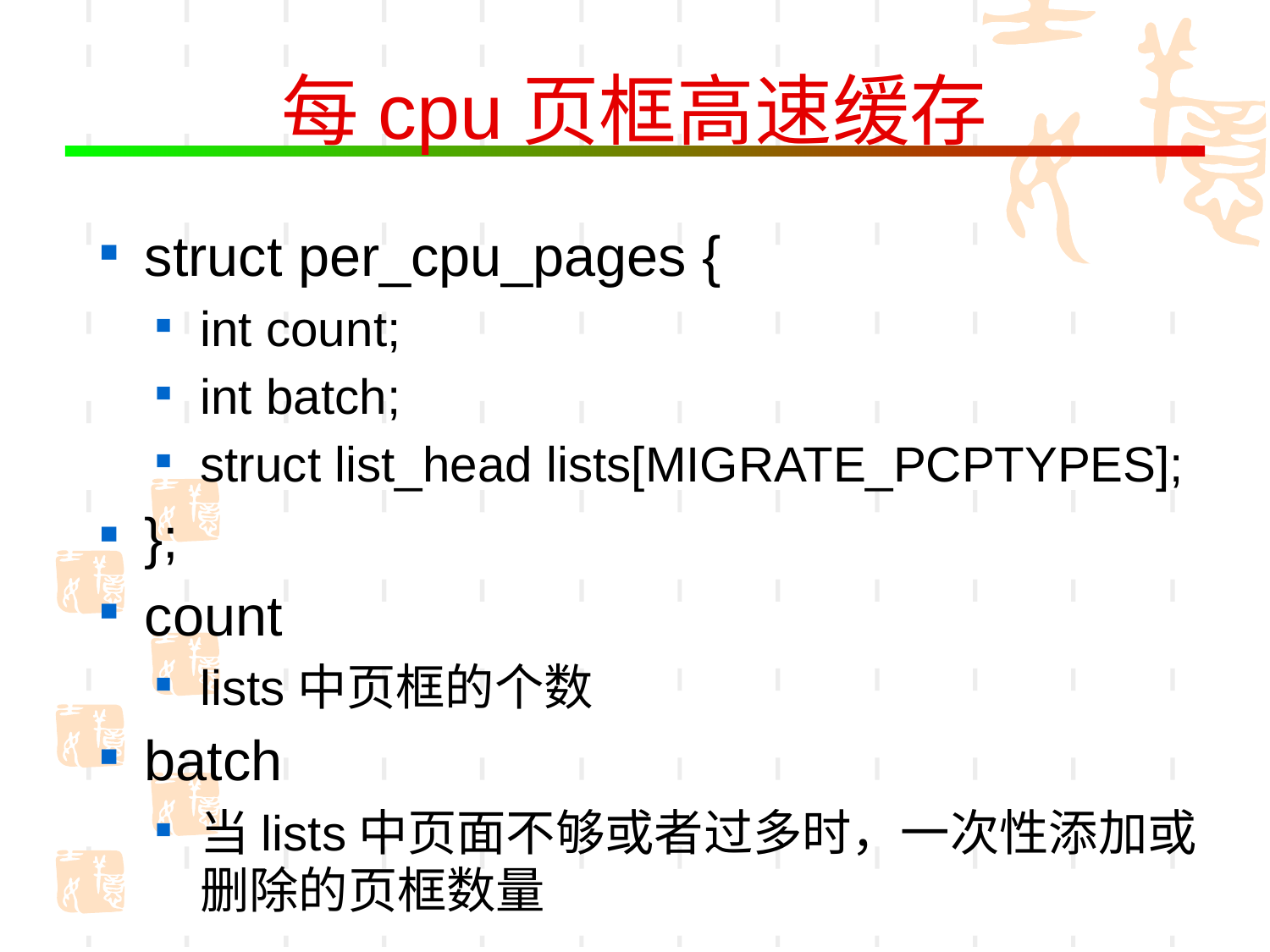

# 每cpu页框高速缓存
struct per_cpu_pages {
int count;
int batch;
struct list_head lists[MIGRATE_PCPTYPES];
};
count
lists中页框的个数
batch
当lists中页面不够或者过多时，一次性添加或删除的页框数量